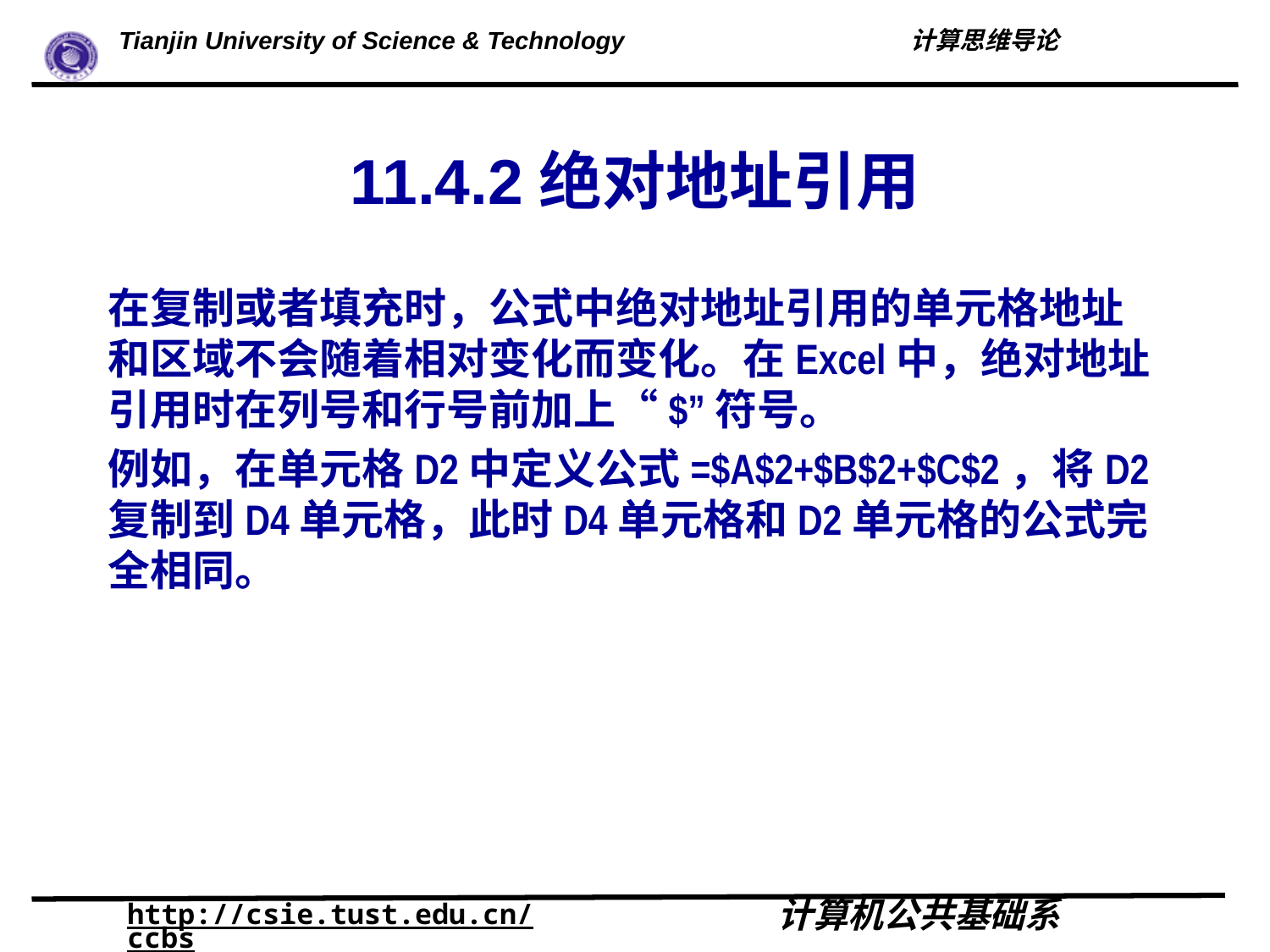

# 11.4.2绝对地址引用
在复制或者填充时，公式中绝对地址引用的单元格地址和区域不会随着相对变化而变化。在Excel中，绝对地址引用时在列号和行号前加上“$”符号。
例如，在单元格D2中定义公式=$A$2+$B$2+$C$2，将D2复制到D4单元格，此时D4单元格和D2单元格的公式完全相同。